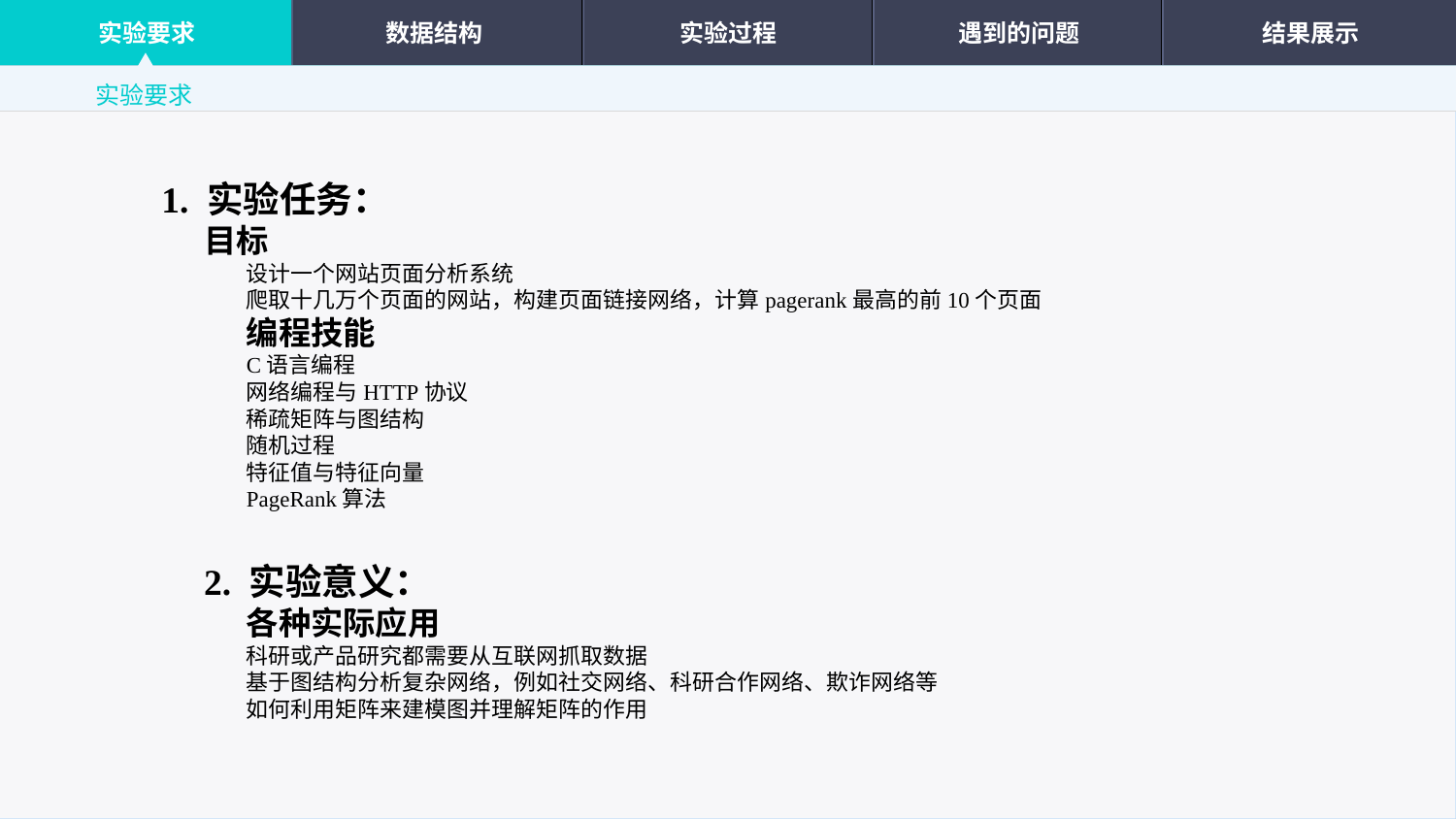

实验要求
数据结构
实验过程
遇到的问题
结果展示
实验要求
1. 实验任务：
目标
设计一个网站页面分析系统
爬取十几万个页面的网站，构建页面链接网络，计算pagerank最高的前10个页面
编程技能
C语言编程
网络编程与HTTP协议
稀疏矩阵与图结构
随机过程
特征值与特征向量
PageRank算法
2. 实验意义：
各种实际应用
科研或产品研究都需要从互联网抓取数据
基于图结构分析复杂网络，例如社交网络、科研合作网络、欺诈网络等
如何利用矩阵来建模图并理解矩阵的作用